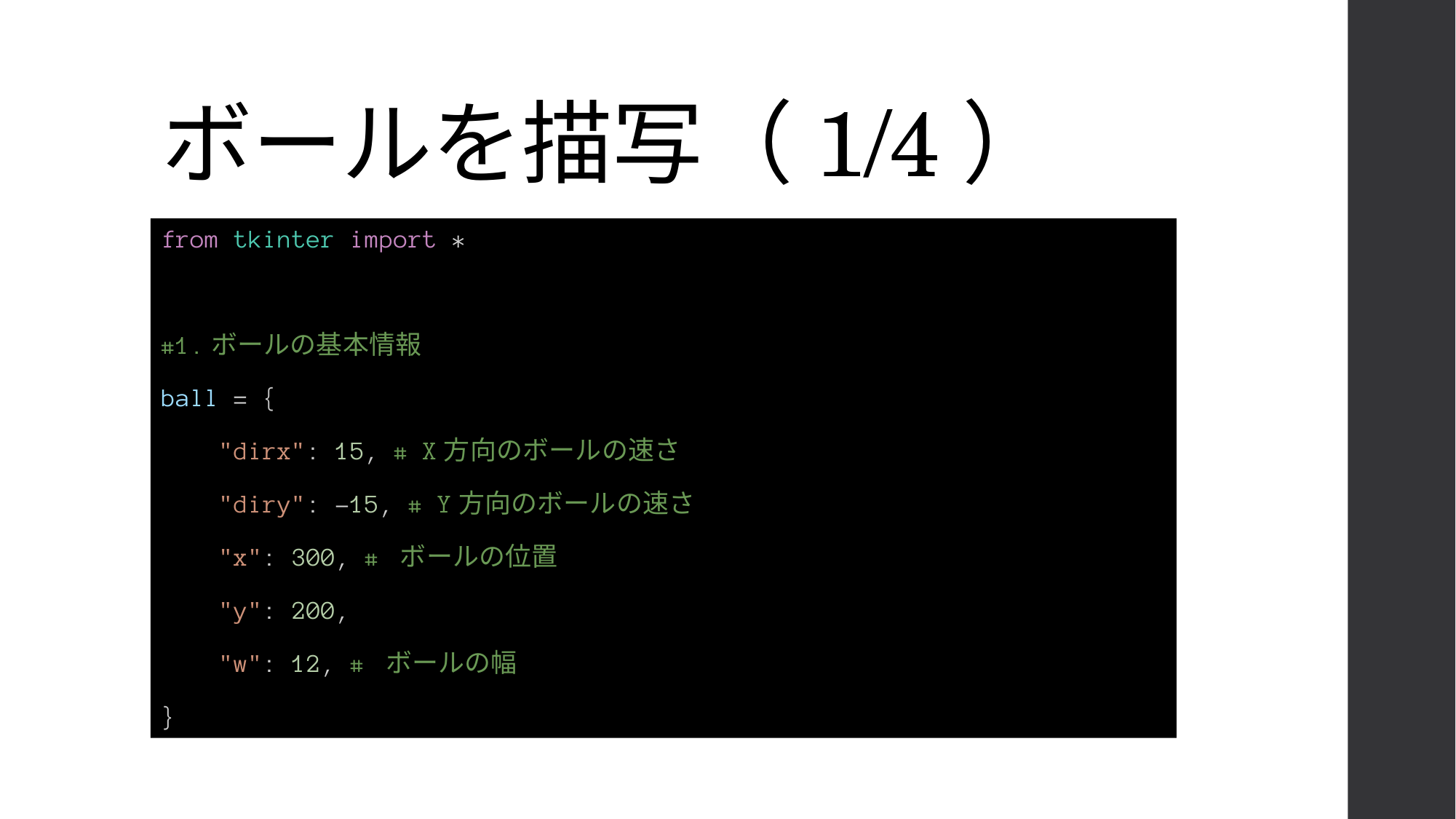

# ボールを描写（1/4）
from tkinter import *

#1.ボールの基本情報
ball = {
    "dirx": 15, # X方向のボールの速さ
    "diry": -15, # Y方向のボールの速さ
    "x": 300, # ボールの位置
    "y": 200,
    "w": 12, # ボールの幅
}